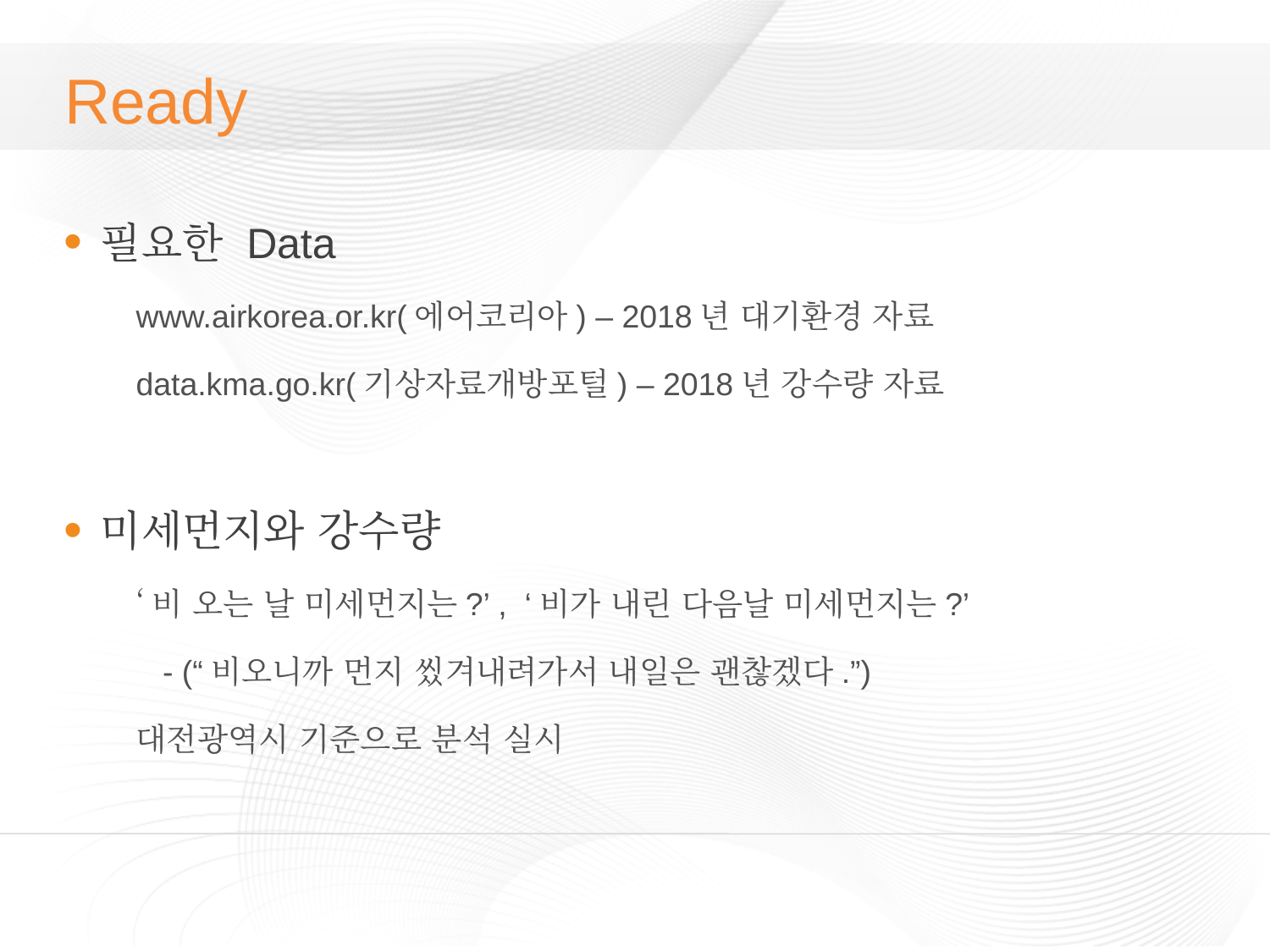

# Ready
필요한 Data
www.airkorea.or.kr(에어코리아) – 2018년 대기환경 자료
data.kma.go.kr(기상자료개방포털) – 2018년 강수량 자료

미세먼지와 강수량
‘비 오는 날 미세먼지는?’ ,  ‘비가 내린 다음날 미세먼지는?’
   - (“비오니까 먼지 씼겨내려가서 내일은 괜찮겠다.”)
대전광역시 기준으로 분석 실시